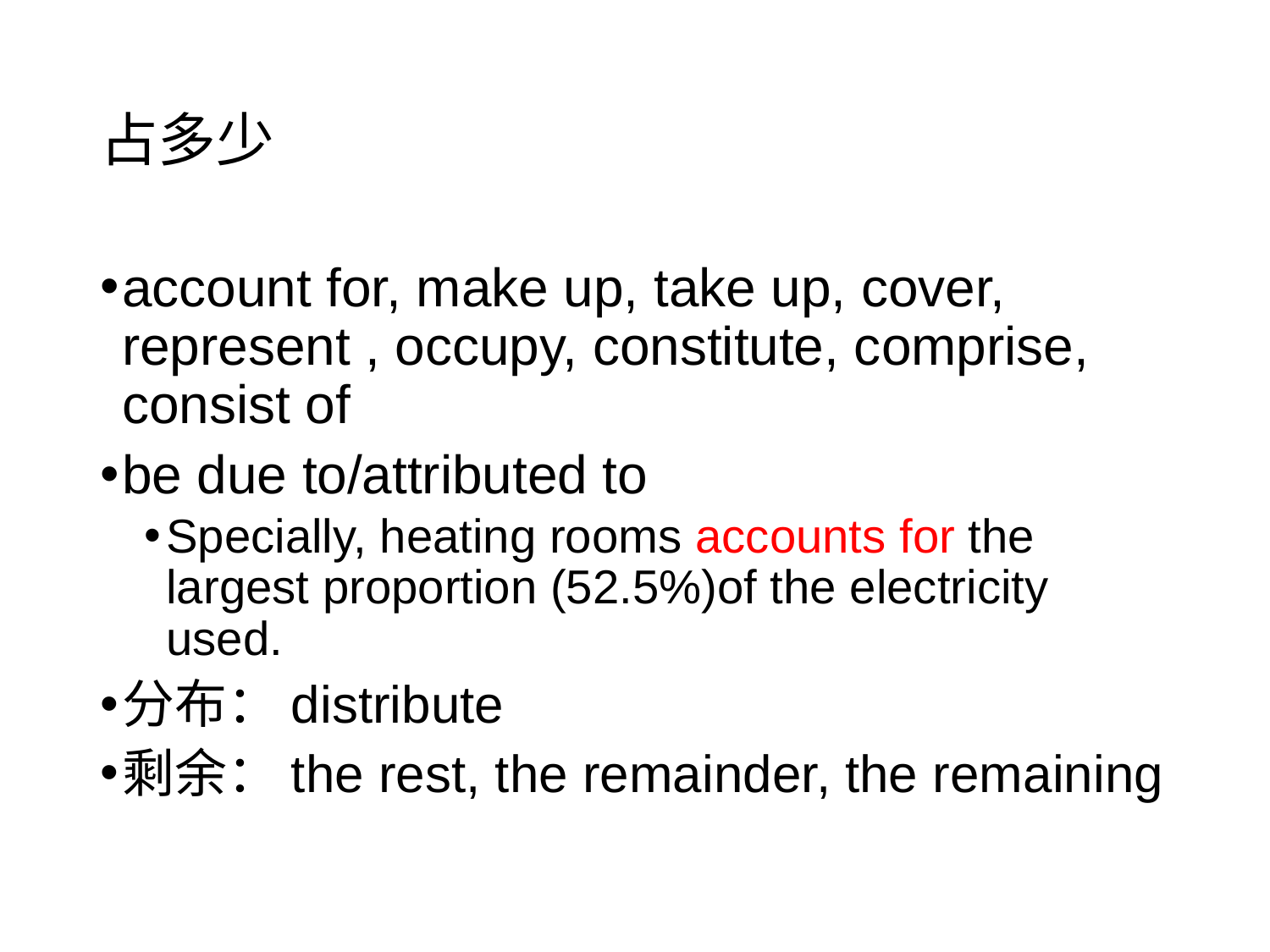

# 占多少
account for, make up, take up, cover, represent , occupy, constitute, comprise, consist of
be due to/attributed to
Specially, heating rooms accounts for the largest proportion (52.5%)of the electricity used.
分布：distribute
剩余：the rest, the remainder, the remaining